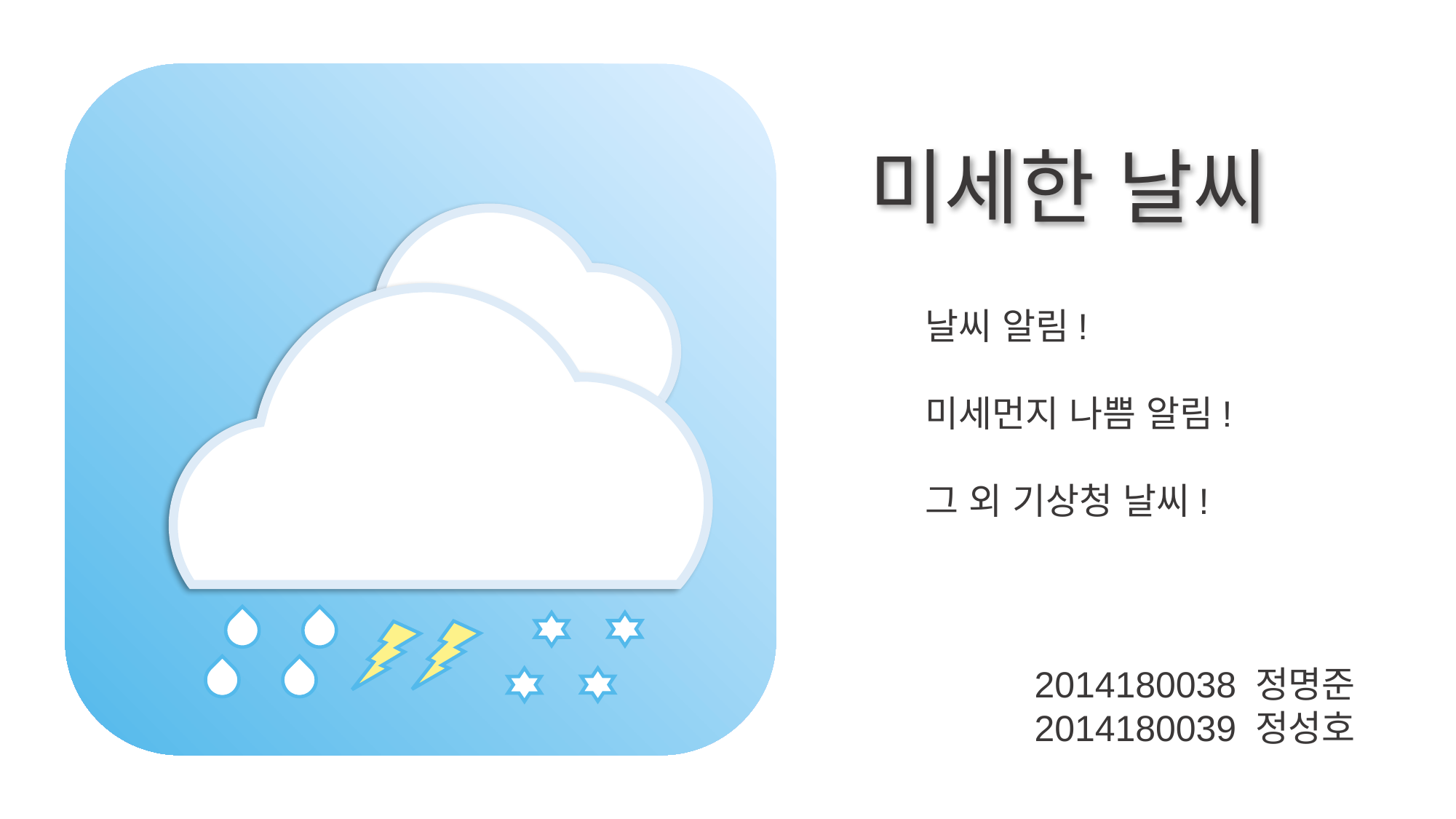

미세한 날씨

날씨 알림!

미세먼지 나쁨 알림!

그 외 기상청 날씨!

2014180038 정명준
2014180039 정성호